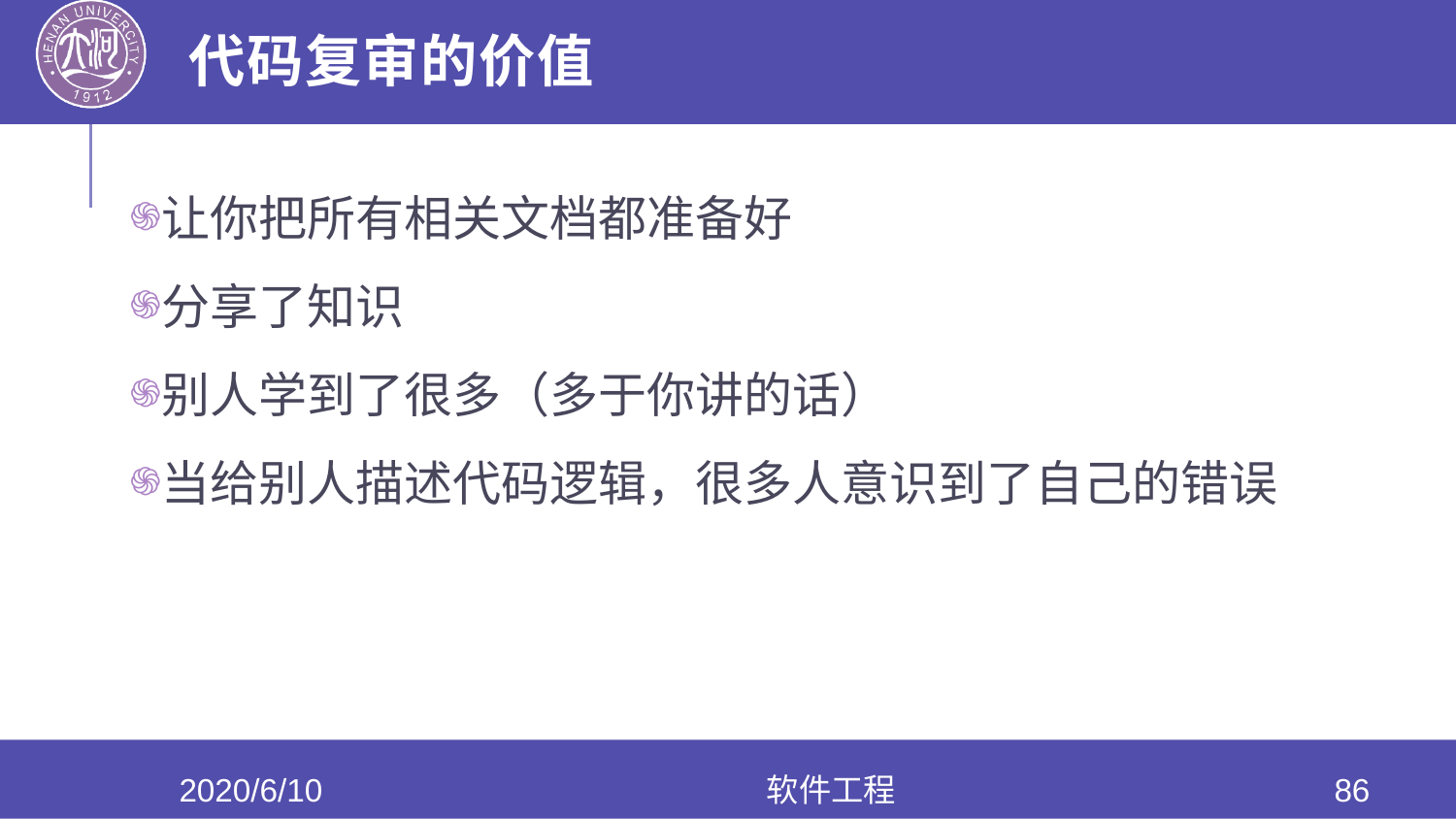

# 代码复审的价值
让你把所有相关文档都准备好
分享了知识
别人学到了很多（多于你讲的话）
当给别人描述代码逻辑，很多人意识到了自己的错误
2020/6/10
软件工程
86